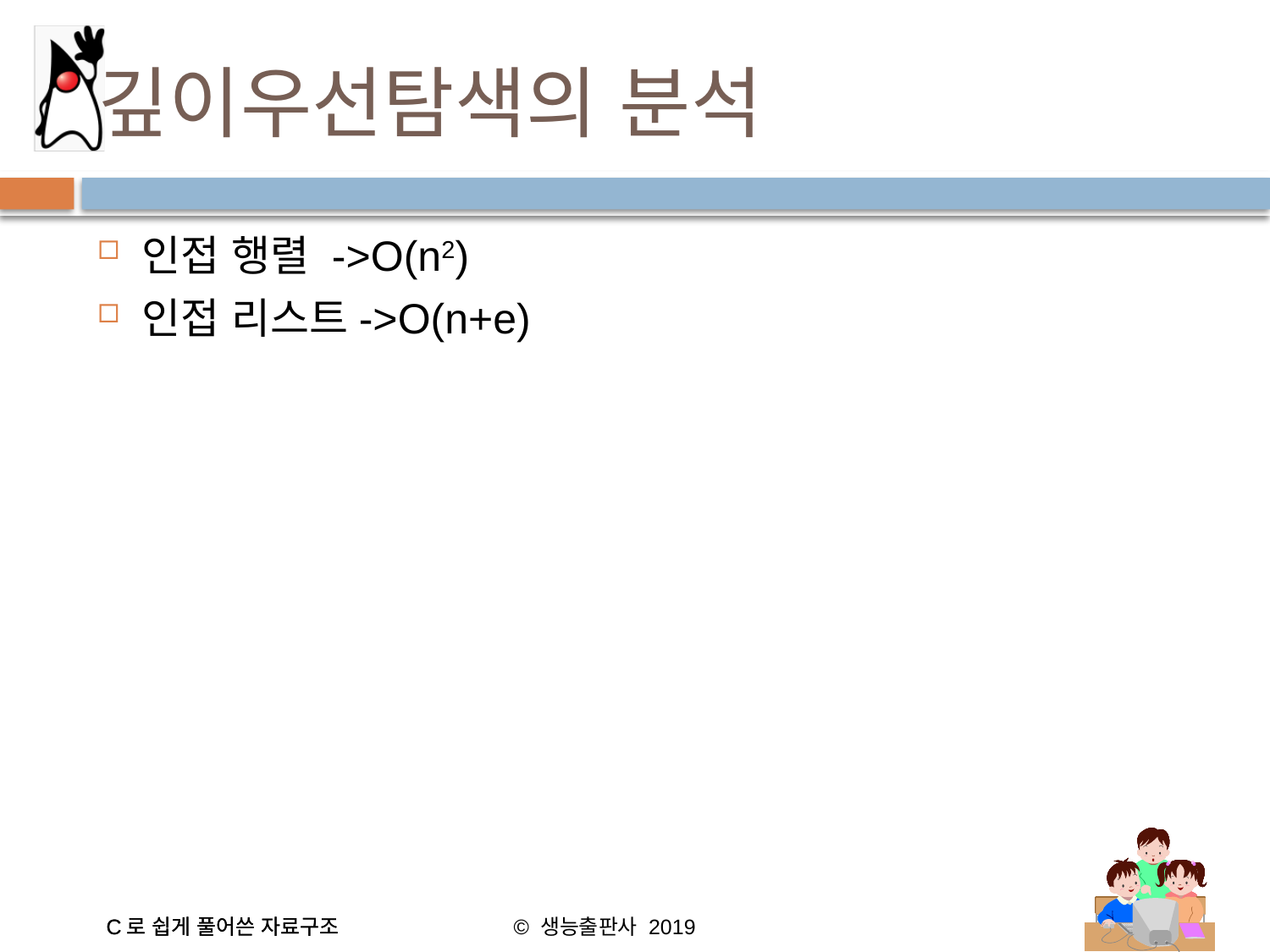

# 깊이우선탐색의 분석
인접 행렬 ->O(n2)
인접 리스트->O(n+e)